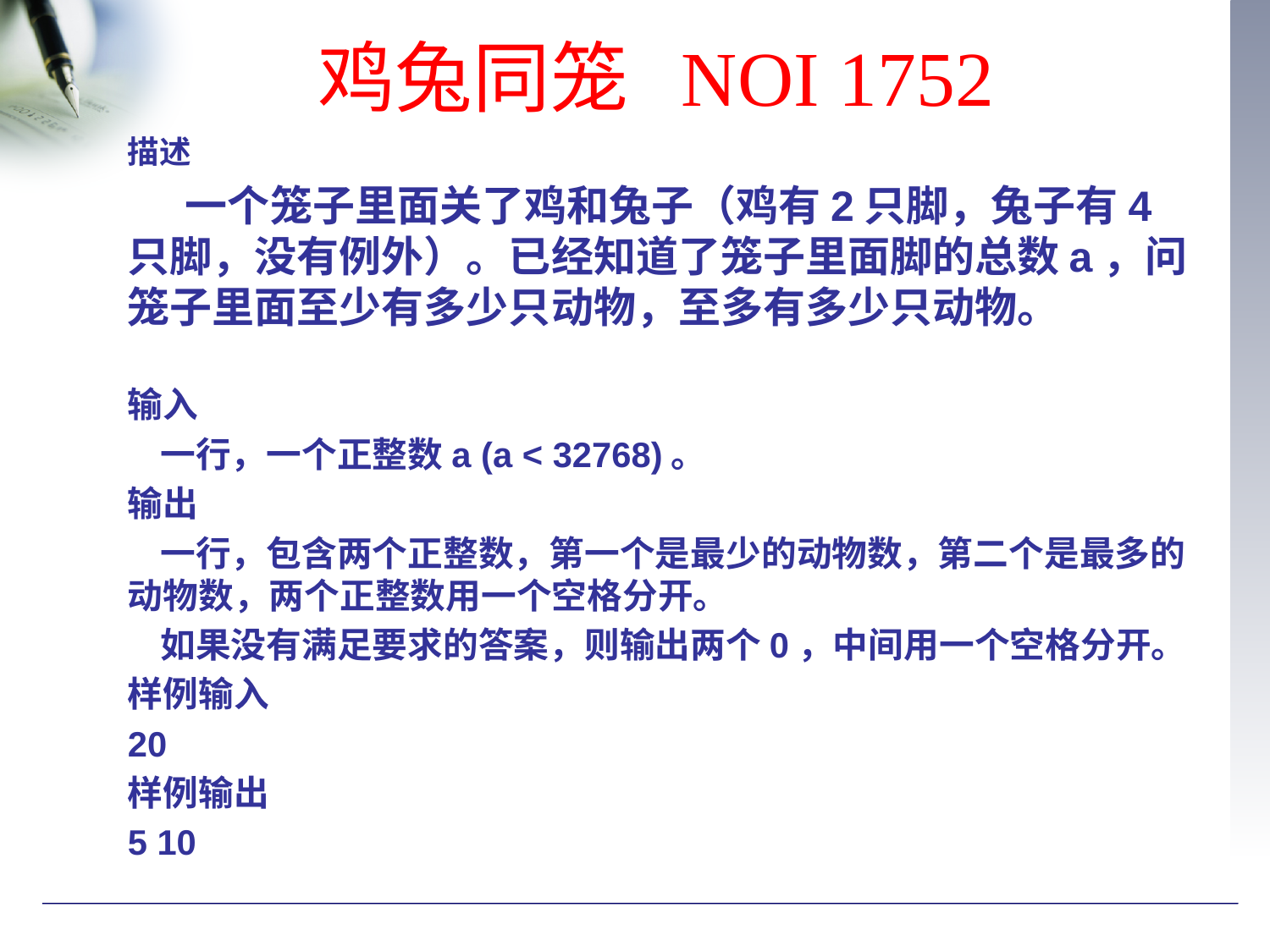

# 鸡兔同笼  NOI 1752
描述
     一个笼子里面关了鸡和兔子（鸡有2只脚，兔子有4只脚，没有例外）。已经知道了笼子里面脚的总数a，问笼子里面至少有多少只动物，至多有多少只动物。

输入
   一行，一个正整数a (a < 32768)。
输出
   一行，包含两个正整数，第一个是最少的动物数，第二个是最多的动物数，两个正整数用一个空格分开。
   如果没有满足要求的答案，则输出两个0，中间用一个空格分开。
样例输入
20
样例输出
5 10